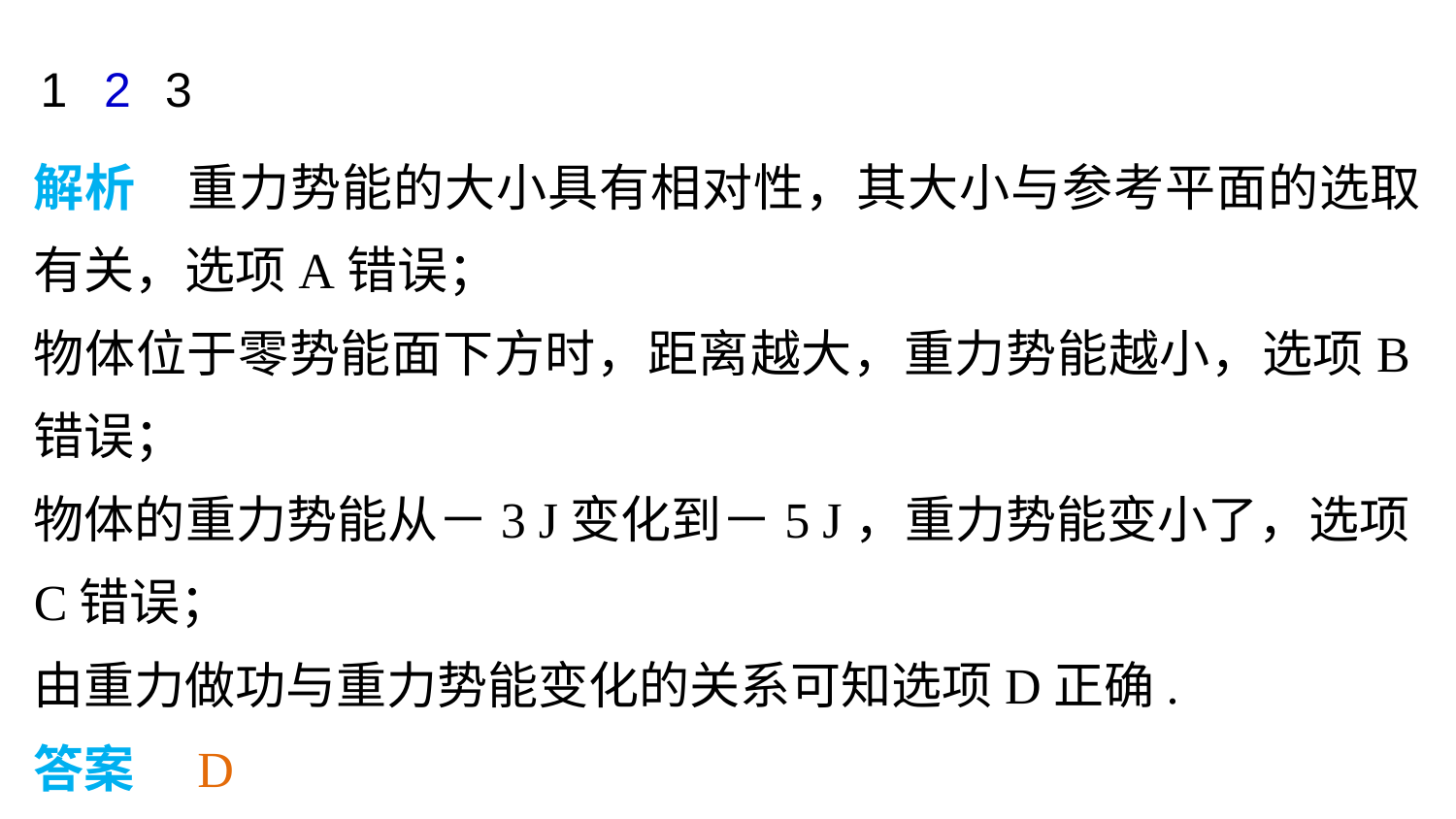

1
2
3
解析　重力势能的大小具有相对性，其大小与参考平面的选取有关，选项A错误；
物体位于零势能面下方时，距离越大，重力势能越小，选项B错误；
物体的重力势能从－3 J变化到－5 J，重力势能变小了，选项C错误；
由重力做功与重力势能变化的关系可知选项D正确.
答案　D